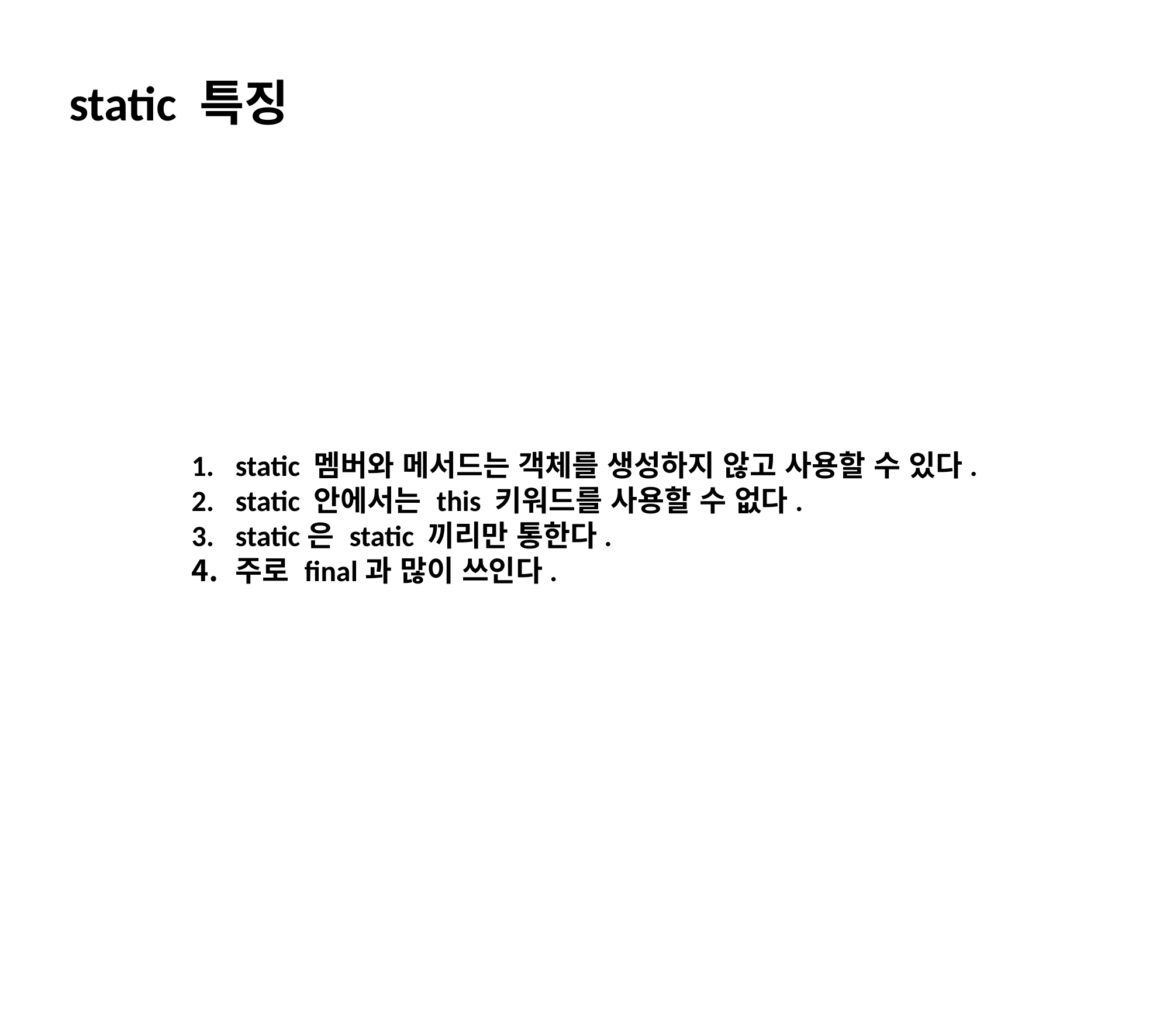

static 특징
static 멤버와 메서드는 객체를 생성하지 않고 사용할 수 있다.
static 안에서는 this 키워드를 사용할 수 없다.
static은 static 끼리만 통한다.
주로 final과 많이 쓰인다.